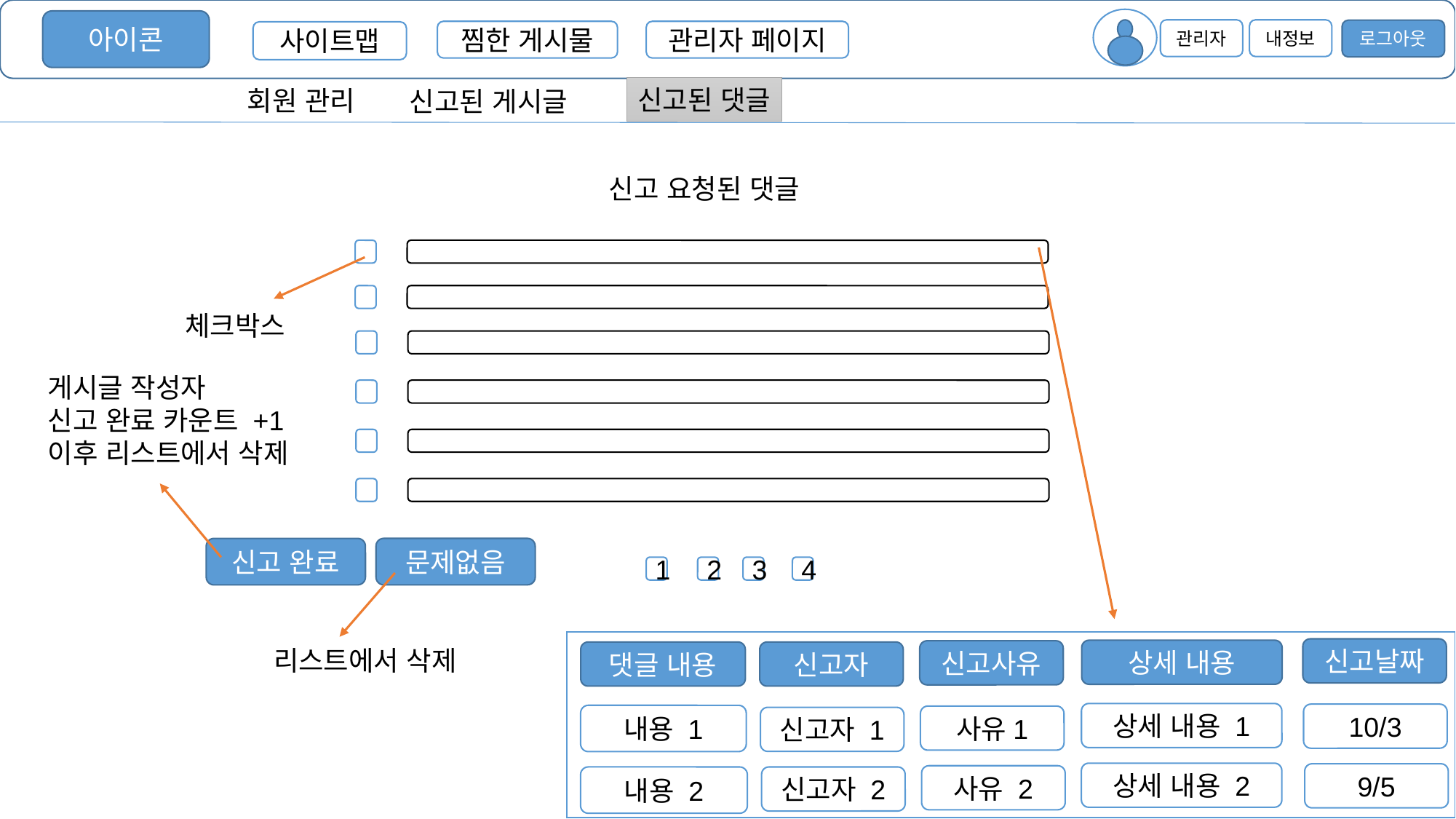

아이콘
관리자
내정보

로그아웃
찜한 게시물
관리자 페이지
사이트맵

신고된 댓글
회원 관리
신고된 게시글
신고 요청된 댓글

체크박스

게시글 작성자
신고 완료 카운트 +1
이후 리스트에서 삭제

문제없음
신고 완료
1
2
3
4

리스트에서 삭제
신고날짜
상세 내용
신고사유
댓글 내용
신고자
상세 내용 1
10/3
내용 1
사유1
신고자 1
상세 내용 2
9/5
사유 2
내용 2
신고자 2